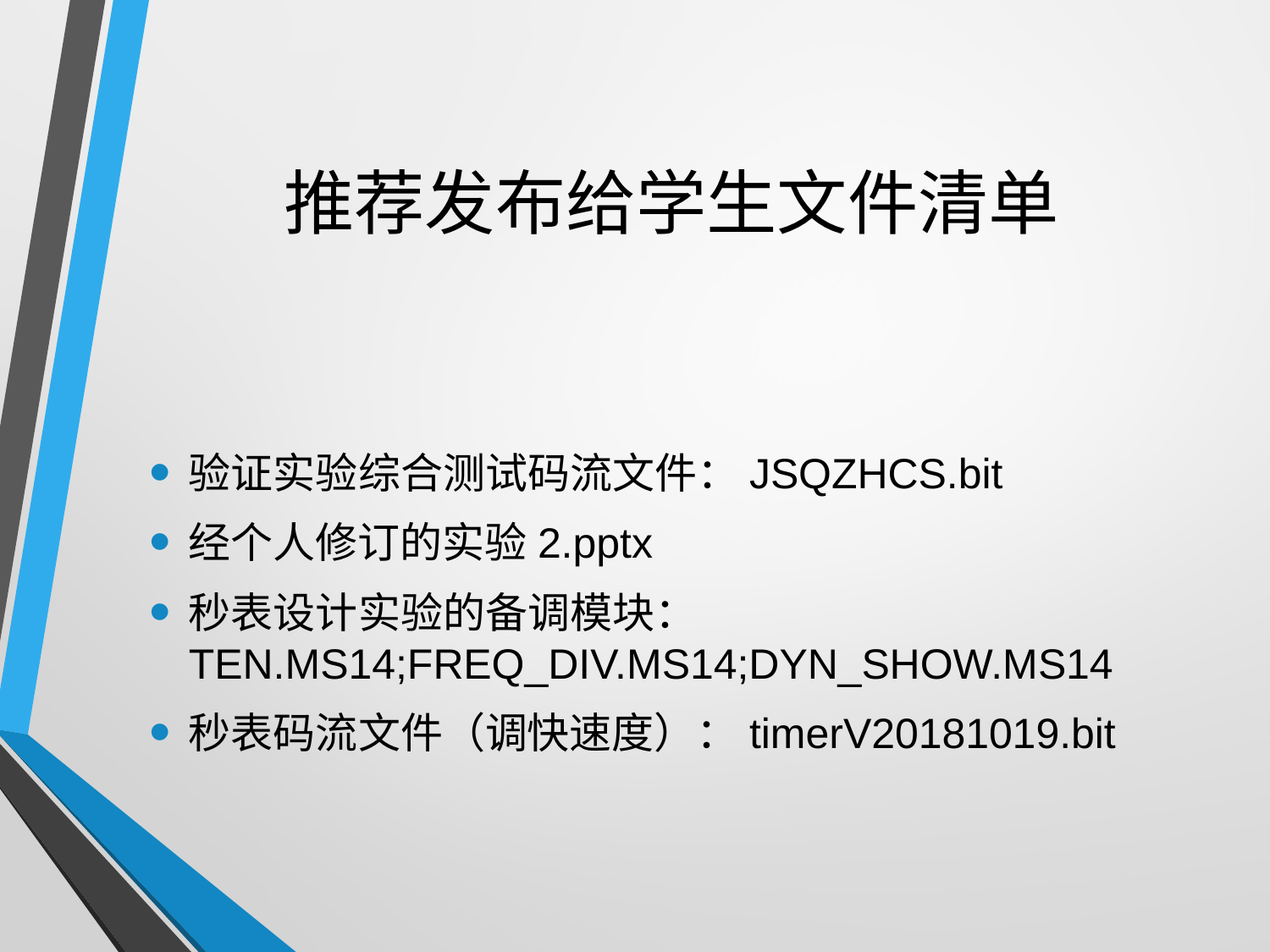

# 推荐发布给学生文件清单
验证实验综合测试码流文件：JSQZHCS.bit
经个人修订的实验2.pptx
秒表设计实验的备调模块：TEN.MS14;FREQ_DIV.MS14;DYN_SHOW.MS14
秒表码流文件（调快速度）：timerV20181019.bit